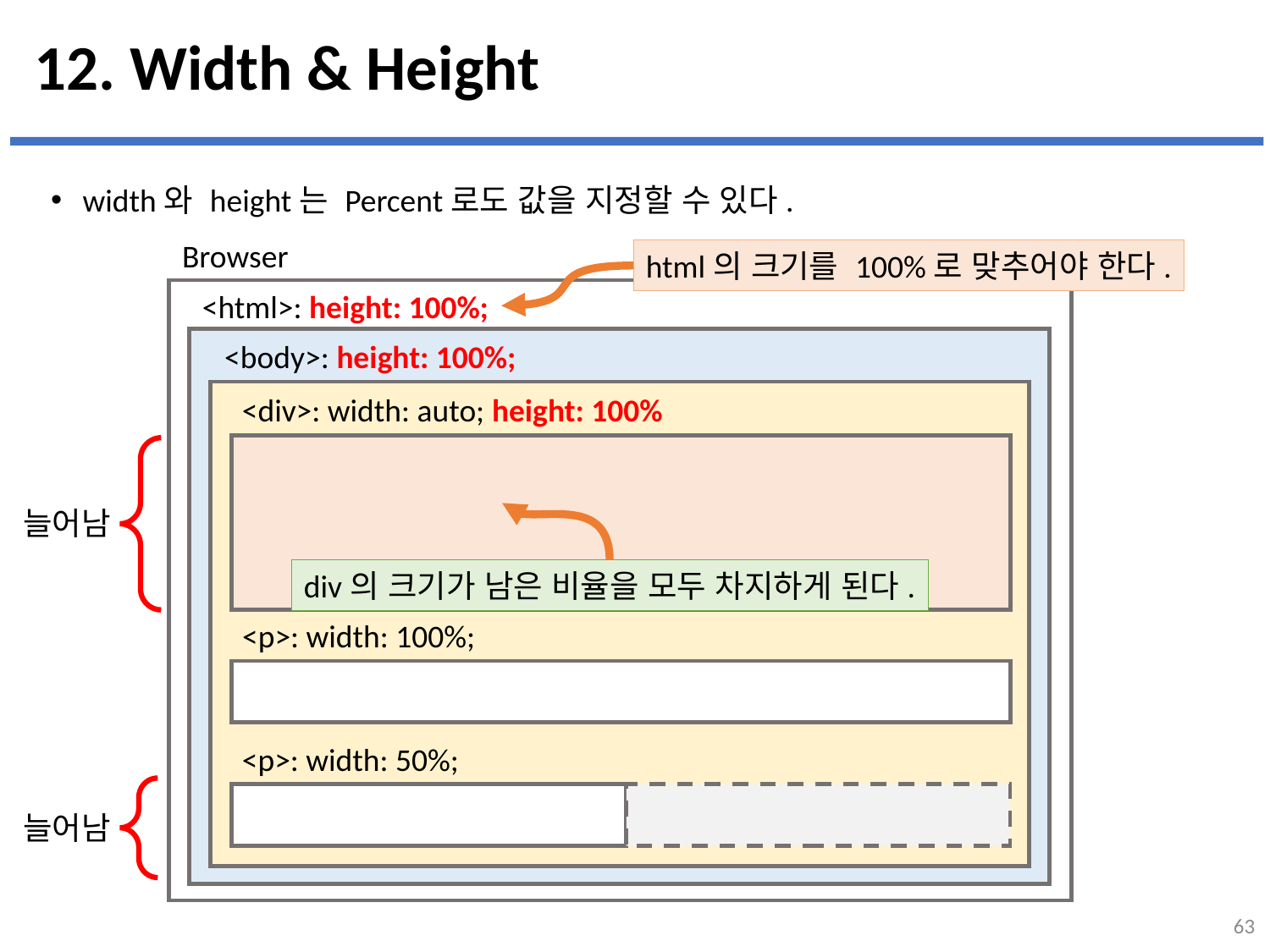

# 12. Width & Height
width와 height는 Percent로도 값을 지정할 수 있다.
Browser
html의 크기를 100%로 맞추어야 한다.

<html>: height: 100%;

<body>: height: 100%;

<div>: width: auto; height: 100%

늘어남
div의 크기가 남은 비율을 모두 차지하게 된다.
<p>: width: 100%;

<p>: width: 50%;

늘어남
63